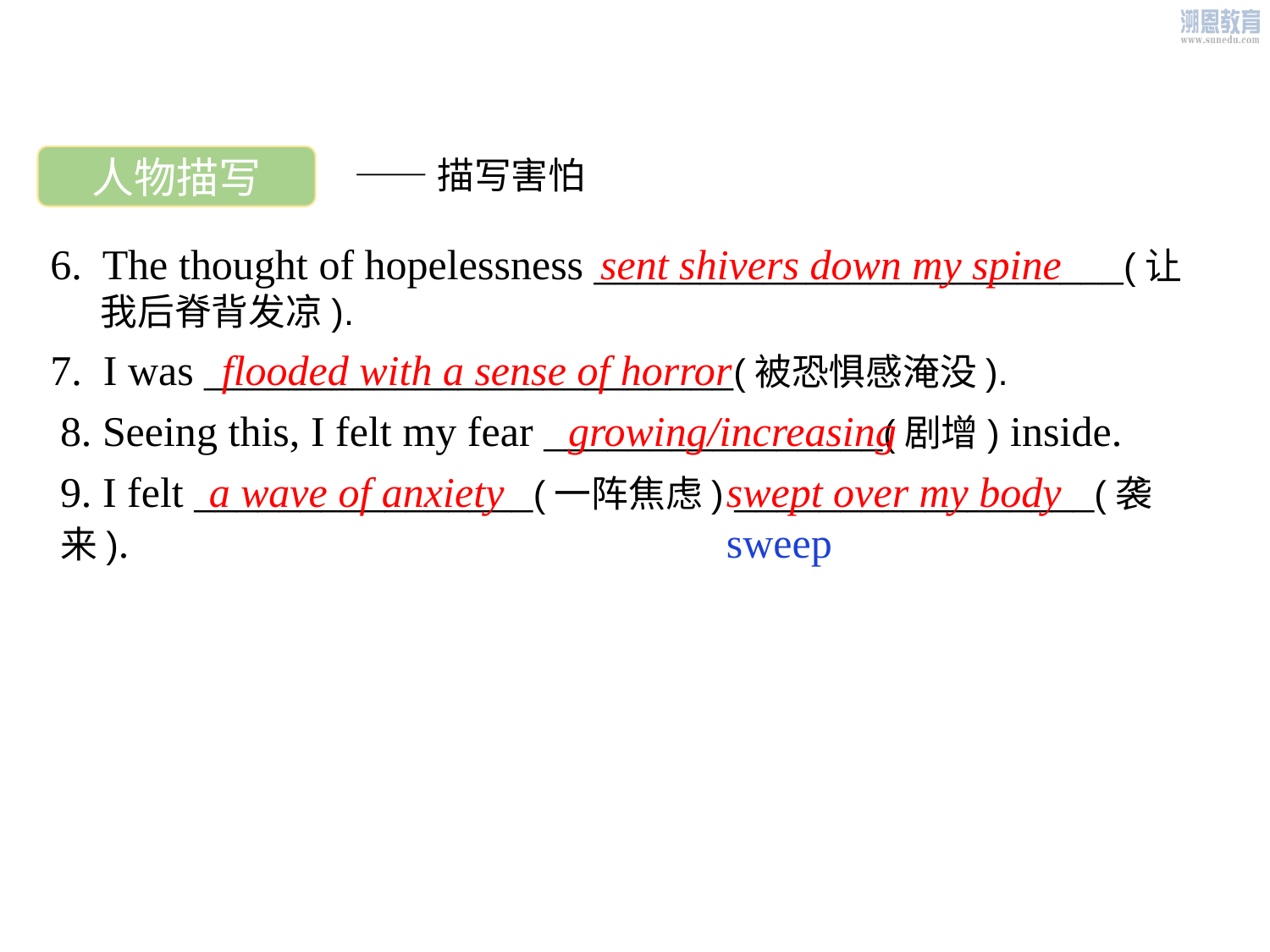

人物描写
——描写害怕
6.  The thought of hopelessness _________________________(让
     我后脊背发凉).
sent shivers down my spine
7.  I was _________________________(被恐惧感淹没).
flooded with a sense of horror
8. Seeing this, I felt my fear ________________(剧增) inside.
growing/increasing
9. I felt ________________(一阵焦虑) _________________(袭来).
a wave of anxiety
swept over my body
sweep